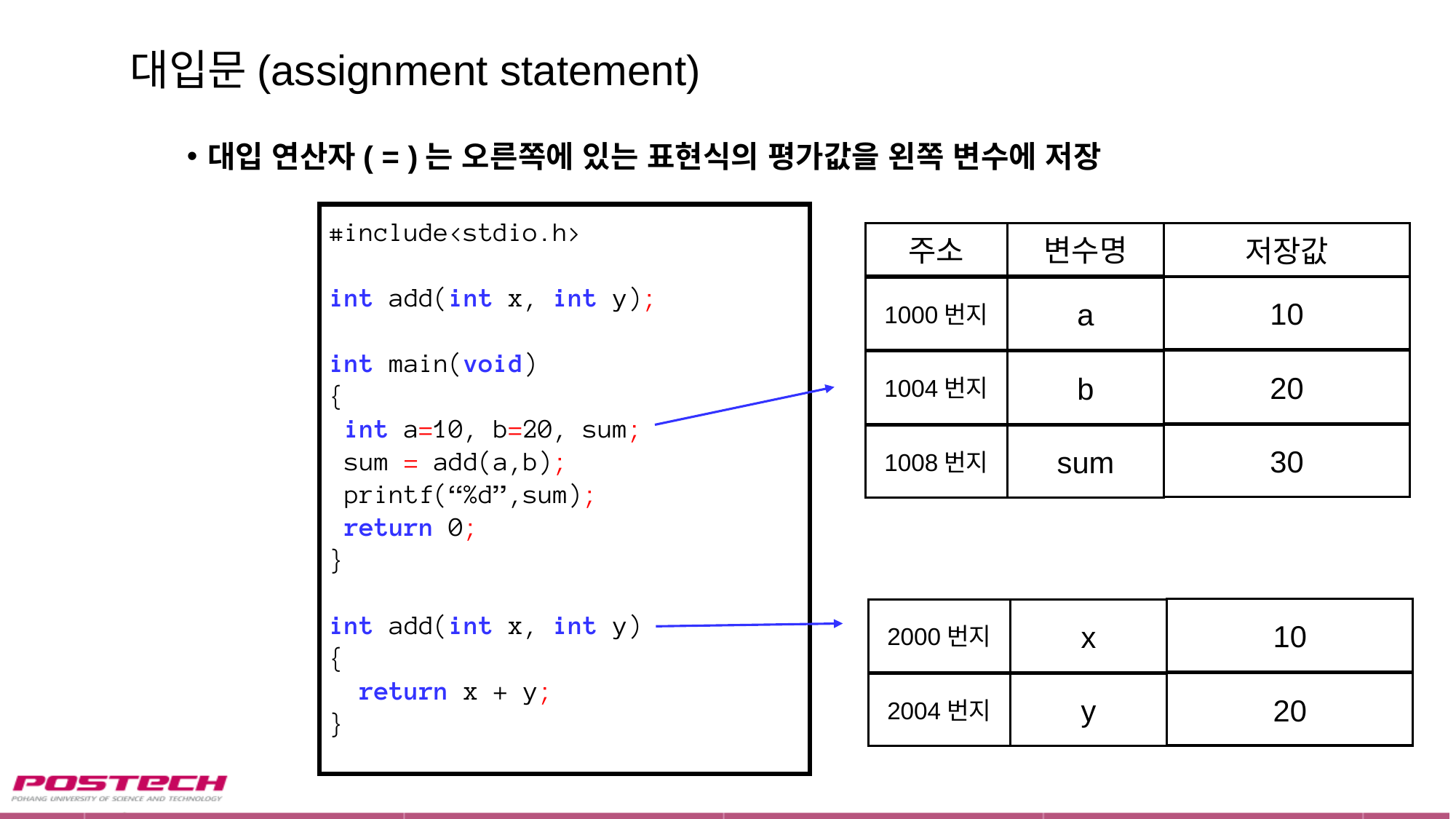

# 대입문(assignment statement)
대입 연산자( = )는 오른쪽에 있는 표현식의 평가값을 왼쪽 변수에 저장
#include<stdio.h>

int add(int x, int y);

int main(void)
{
 int a=10, b=20, sum;
 sum = add(a,b);
 printf(“%d”,sum);
 return 0;
}

int add(int x, int y)
{
  return x + y;
}

주소
변수명
저장값
10
1000번지
a
20
1004번지
b
30
1008번지
sum
10
2000번지
x
20
2004번지
y